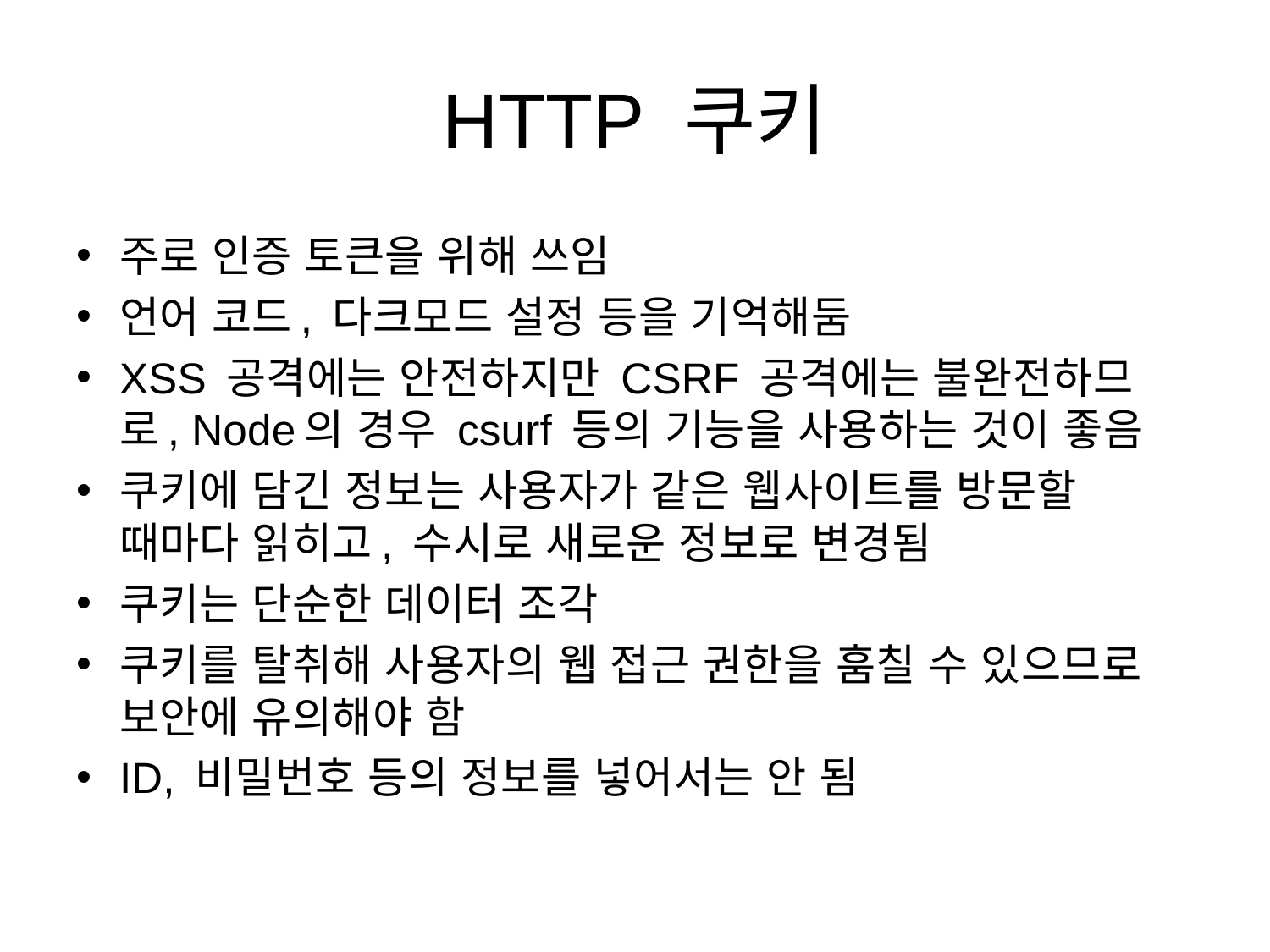

# HTTP 쿠키
주로 인증 토큰을 위해 쓰임
언어 코드, 다크모드 설정 등을 기억해둠
XSS 공격에는 안전하지만 CSRF 공격에는 불완전하므로, Node의 경우 csurf 등의 기능을 사용하는 것이 좋음
쿠키에 담긴 정보는 사용자가 같은 웹사이트를 방문할 때마다 읽히고, 수시로 새로운 정보로 변경됨
쿠키는 단순한 데이터 조각
쿠키를 탈취해 사용자의 웹 접근 권한을 훔칠 수 있으므로 보안에 유의해야 함
ID, 비밀번호 등의 정보를 넣어서는 안 됨